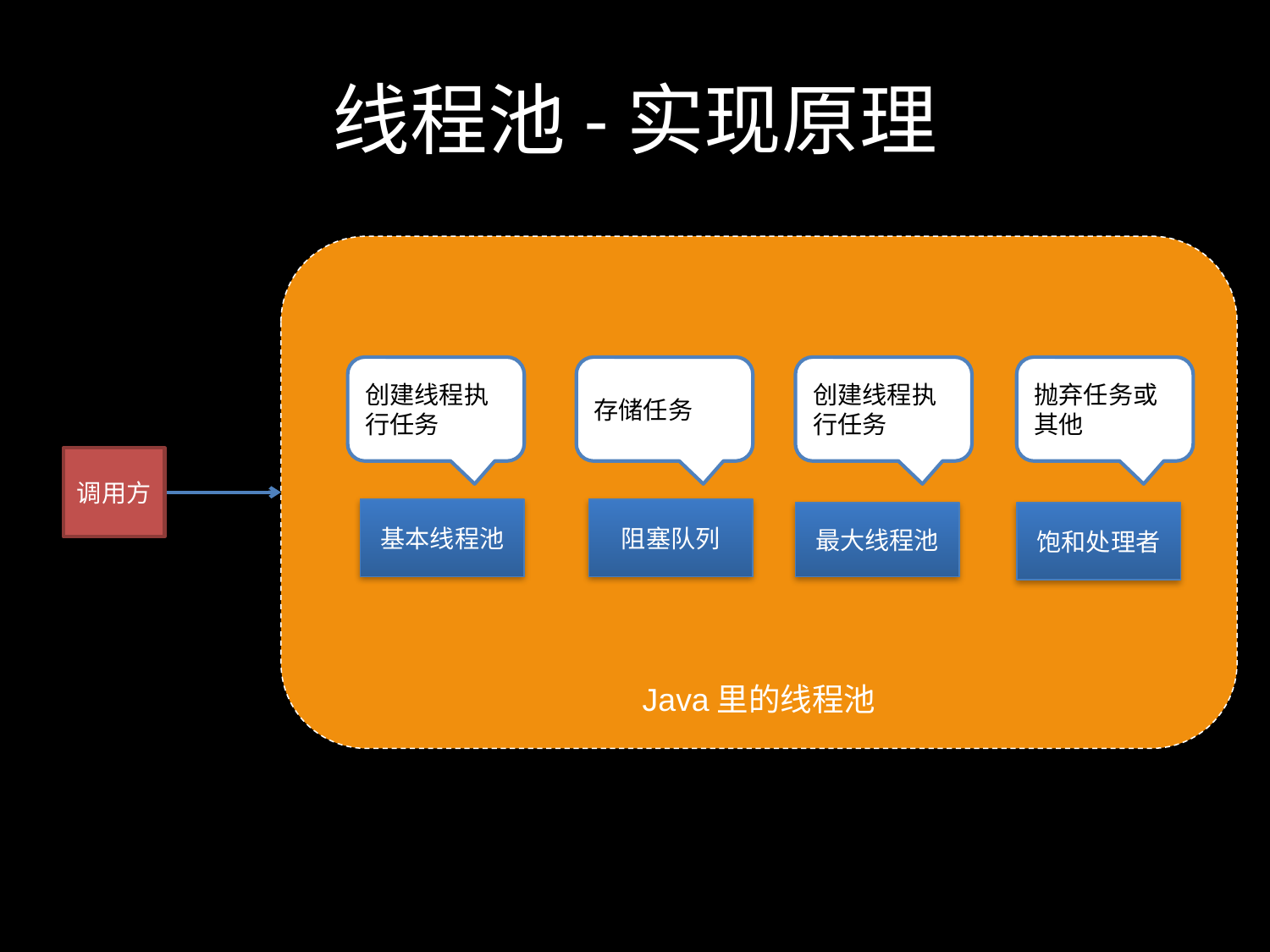

# 线程池-实现原理
Java里的线程池
创建线程执行任务
存储任务
创建线程执行任务
抛弃任务或其他
调用方
基本线程池
阻塞队列
最大线程池
饱和处理者